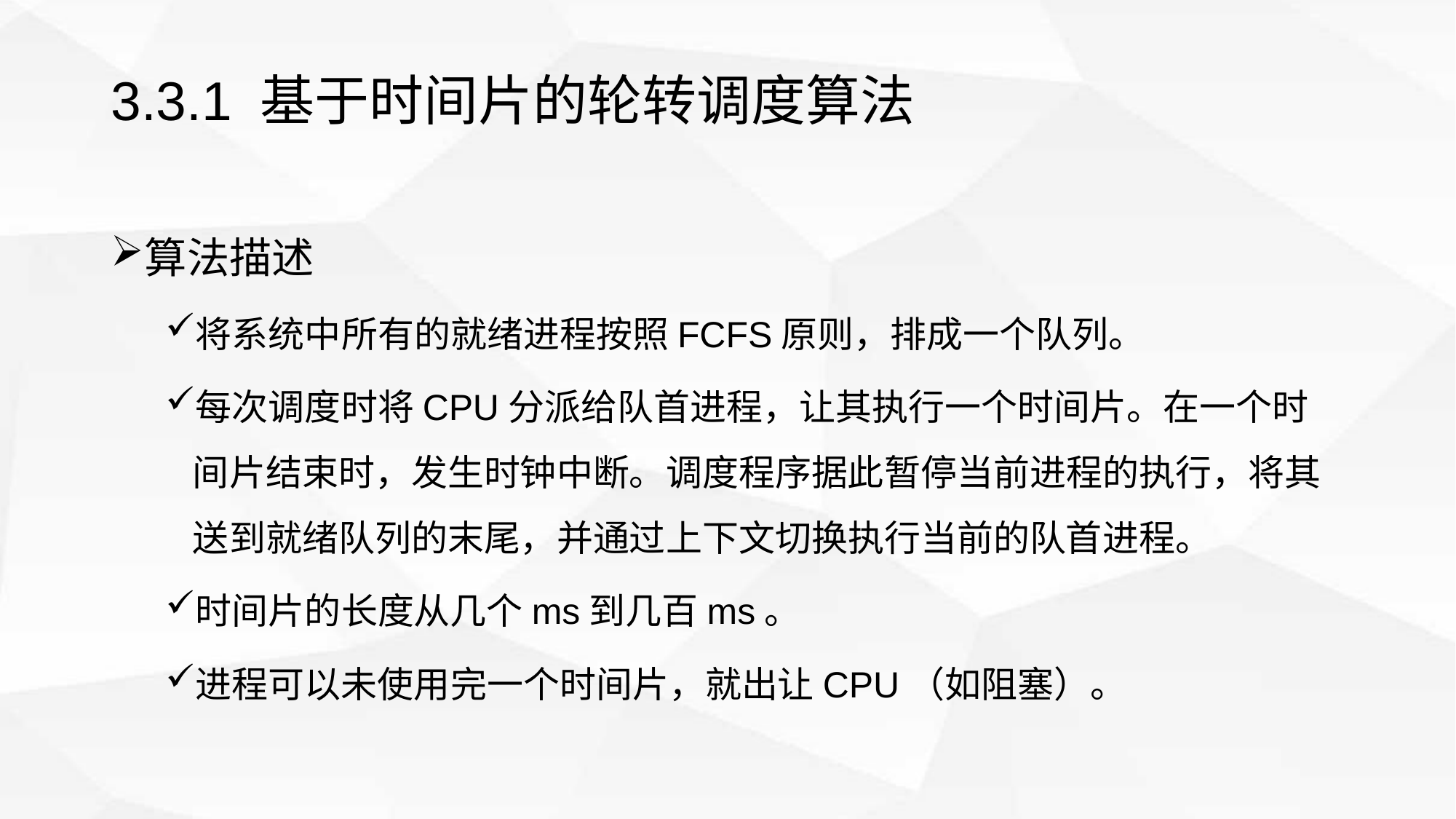

# 3.3.1 基于时间片的轮转调度算法
算法描述
将系统中所有的就绪进程按照FCFS原则，排成一个队列。
每次调度时将CPU分派给队首进程，让其执行一个时间片。在一个时间片结束时，发生时钟中断。调度程序据此暂停当前进程的执行，将其送到就绪队列的末尾，并通过上下文切换执行当前的队首进程。
时间片的长度从几个ms到几百ms。
进程可以未使用完一个时间片，就出让CPU（如阻塞）。